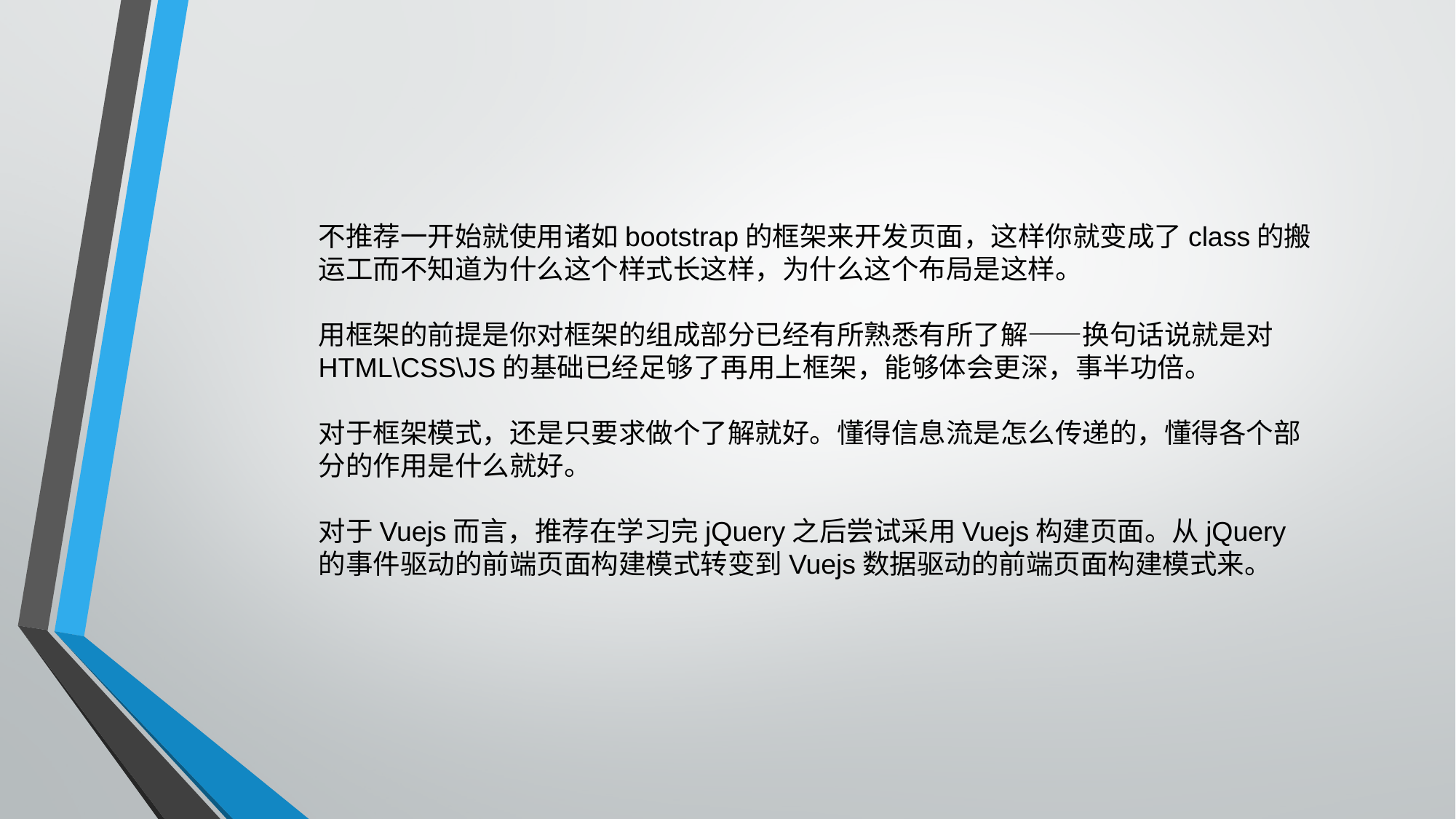

不推荐一开始就使用诸如bootstrap的框架来开发页面，这样你就变成了class的搬运工而不知道为什么这个样式长这样，为什么这个布局是这样。

用框架的前提是你对框架的组成部分已经有所熟悉有所了解——换句话说就是对HTML\CSS\JS的基础已经足够了再用上框架，能够体会更深，事半功倍。

对于框架模式，还是只要求做个了解就好。懂得信息流是怎么传递的，懂得各个部分的作用是什么就好。

对于Vuejs而言，推荐在学习完jQuery之后尝试采用Vuejs构建页面。从jQuery的事件驱动的前端页面构建模式转变到Vuejs数据驱动的前端页面构建模式来。